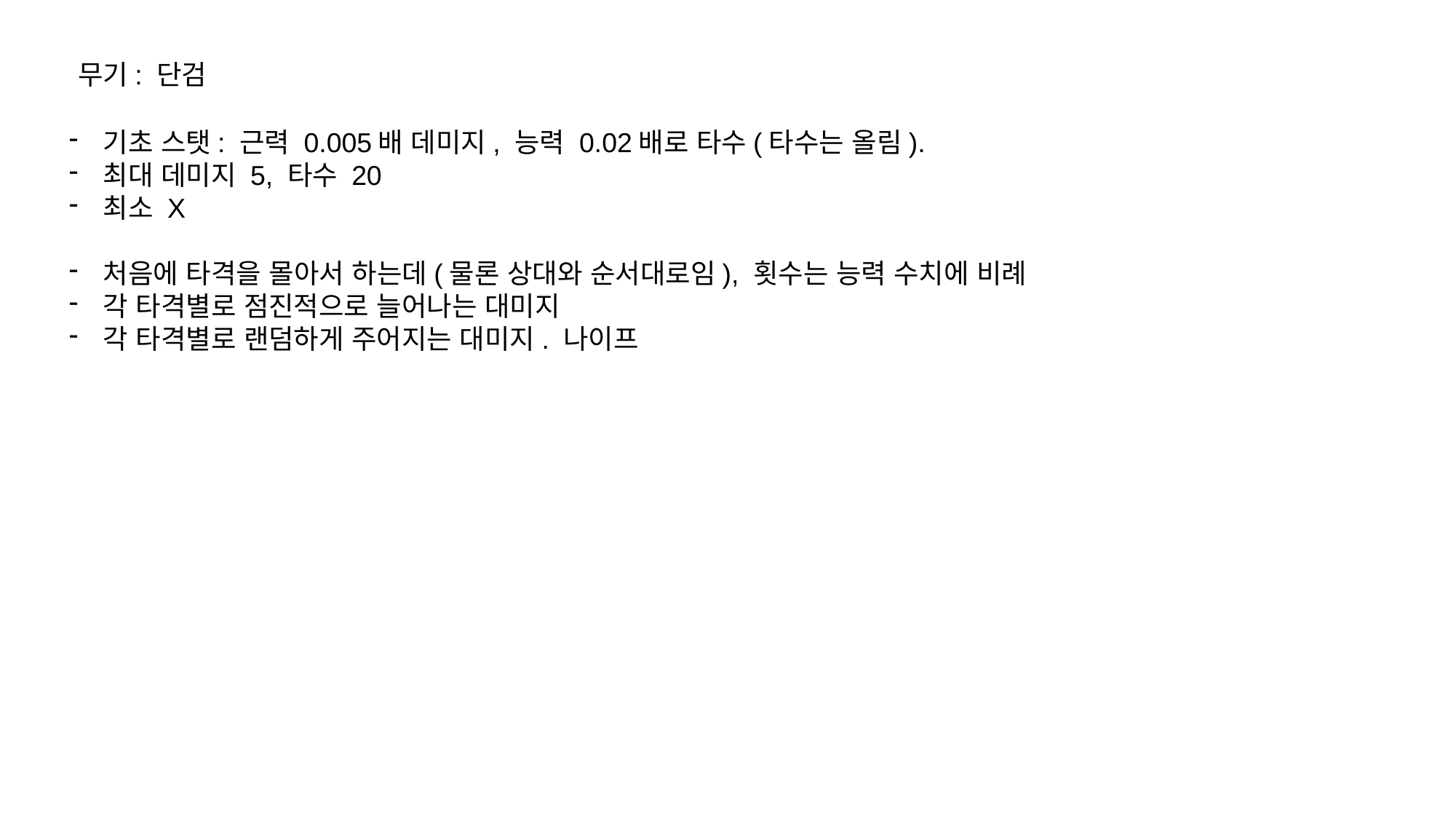

무기: 단검
기초 스탯: 근력 0.005배 데미지, 능력 0.02배로 타수(타수는 올림).
최대 데미지 5, 타수 20
최소 X

처음에 타격을 몰아서 하는데(물론 상대와 순서대로임), 횟수는 능력 수치에 비례
각 타격별로 점진적으로 늘어나는 대미지
각 타격별로 랜덤하게 주어지는 대미지. 나이프